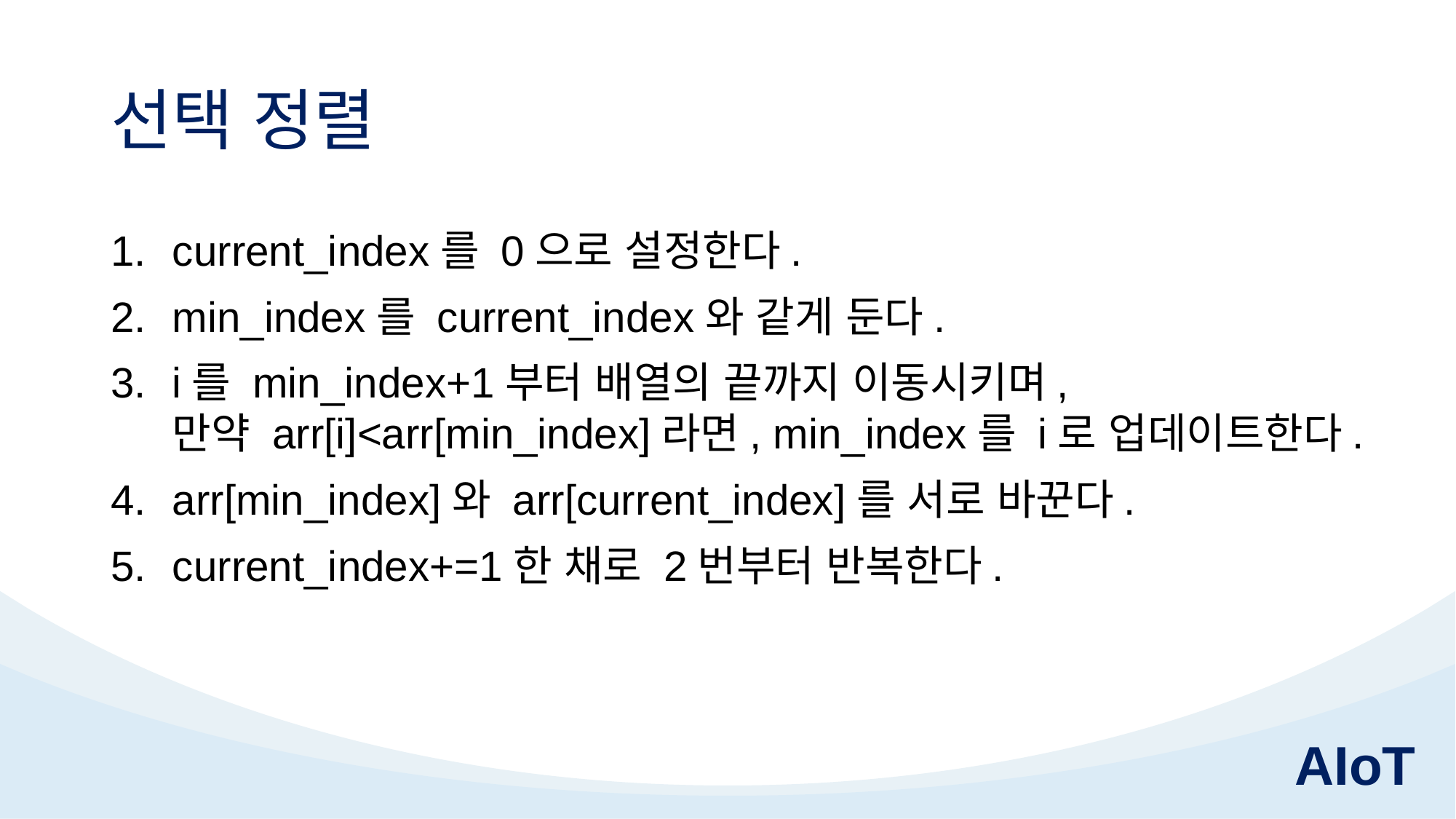

# 선택 정렬
current_index를 0으로 설정한다.
min_index를 current_index와 같게 둔다.
i를 min_index+1부터 배열의 끝까지 이동시키며,
만약 arr[i]<arr[min_index]라면, min_index를 i로 업데이트한다.
arr[min_index]와 arr[current_index]를 서로 바꾼다.
current_index+=1한 채로 2번부터 반복한다.